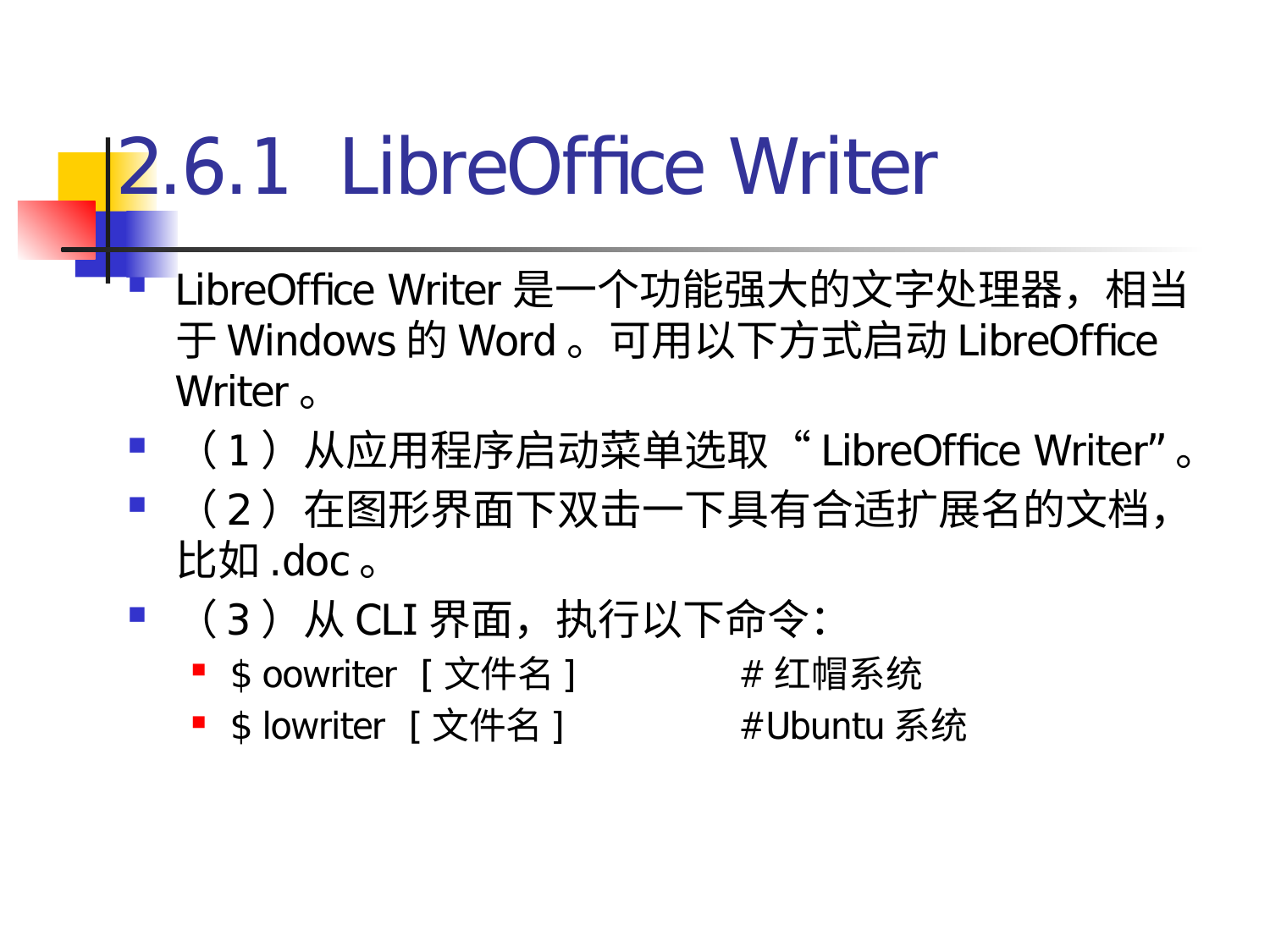

# 2.6.1  LibreOffice Writer
LibreOffice Writer是一个功能强大的文字处理器，相当于Windows的Word。可用以下方式启动LibreOffice Writer。
（1）从应用程序启动菜单选取“LibreOffice Writer”。
（2）在图形界面下双击一下具有合适扩展名的文档，比如.doc。
（3）从CLI界面，执行以下命令：
$ oowriter  [文件名] 		#红帽系统
$ lowriter  [文件名] 		#Ubuntu系统